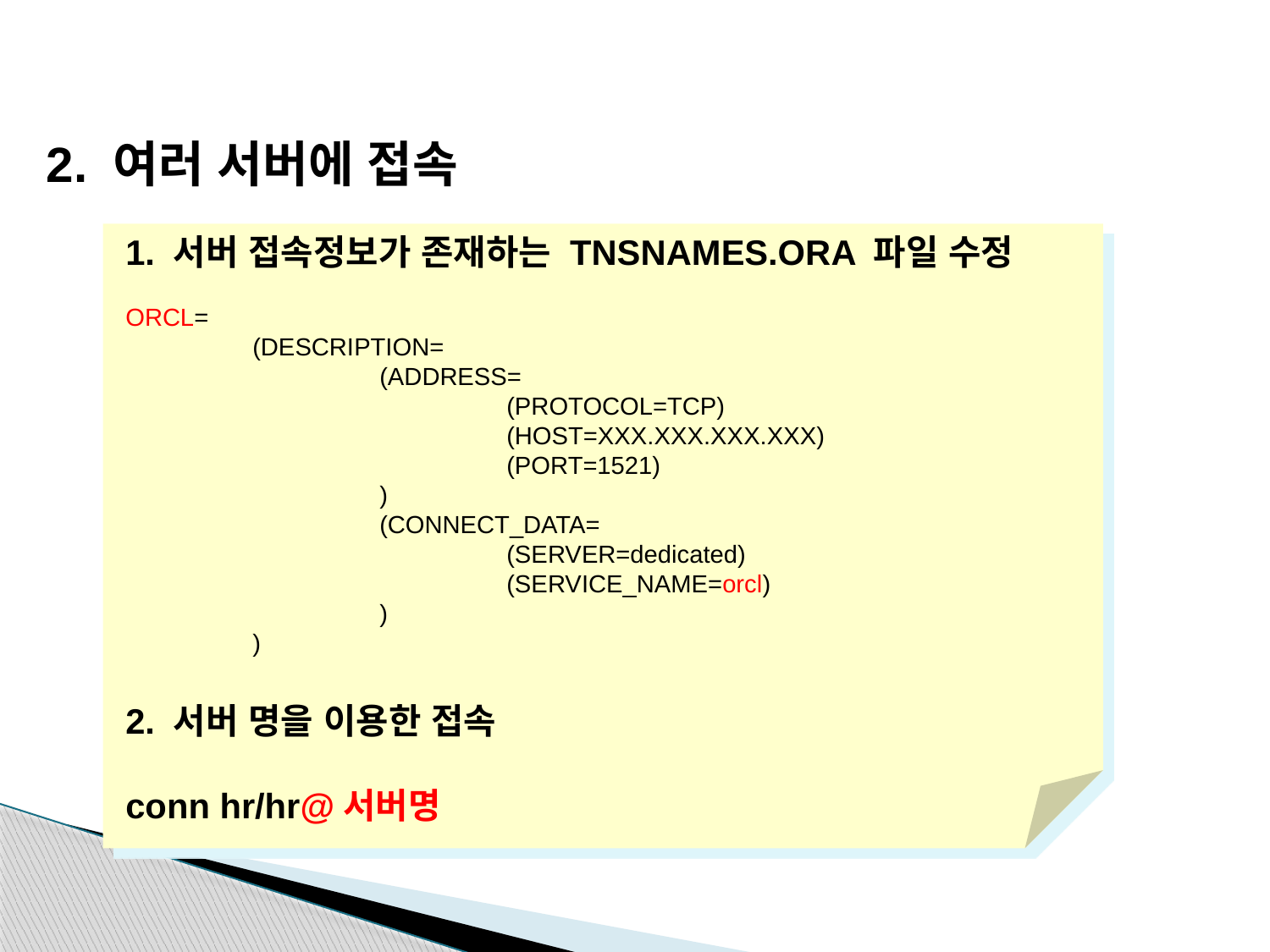

2. 여러 서버에 접속
1. 서버 접속정보가 존재하는 TNSNAMES.ORA 파일 수정

ORCL=
	(DESCRIPTION=
		(ADDRESS=
			(PROTOCOL=TCP)
			(HOST=XXX.XXX.XXX.XXX)
			(PORT=1521)
		)
		(CONNECT_DATA=
			(SERVER=dedicated)
			(SERVICE_NAME=orcl)
		)
	)

2. 서버 명을 이용한 접속

conn hr/hr@서버명